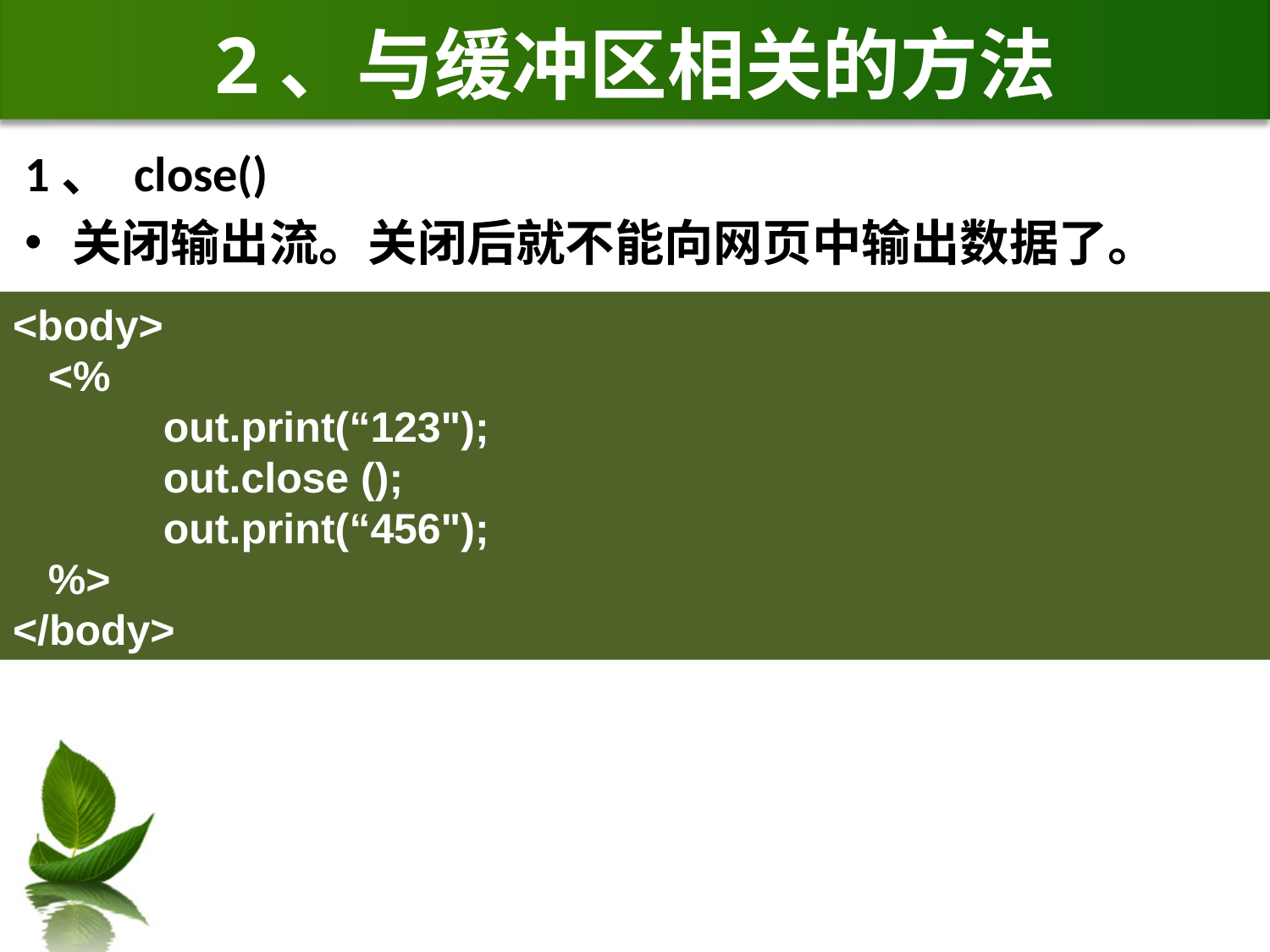

# 2、与缓冲区相关的方法
1、 close()
关闭输出流。关闭后就不能向网页中输出数据了。
<body>
   <%
	  out.print(“123");
	  out.close ();
	  out.print(“456");
   %>
</body>